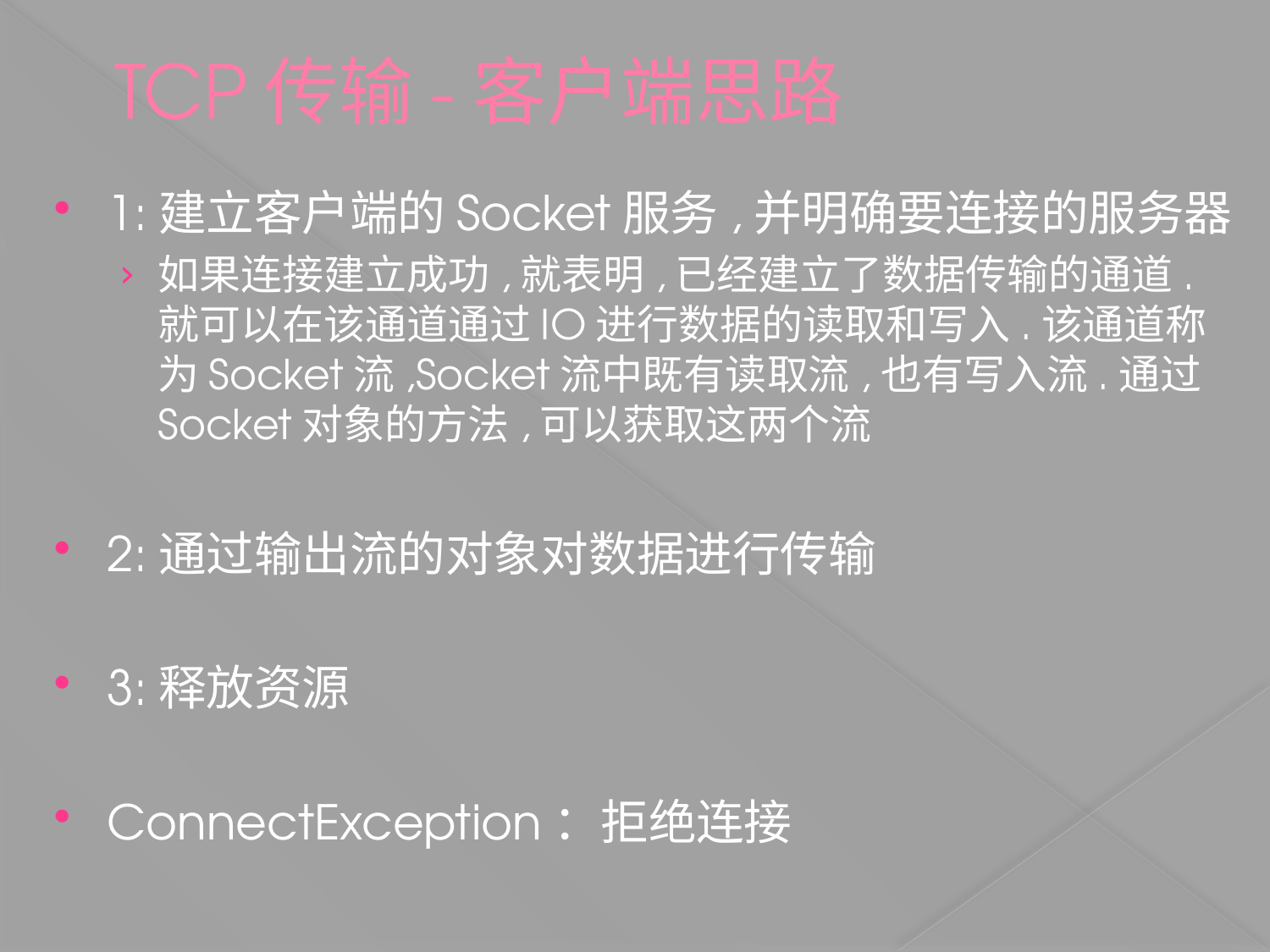

# TCP传输-客户端思路
1:建立客户端的Socket服务,并明确要连接的服务器
如果连接建立成功,就表明,已经建立了数据传输的通道.就可以在该通道通过IO进行数据的读取和写入.该通道称为Socket流,Socket流中既有读取流,也有写入流.通过Socket对象的方法,可以获取这两个流

2:通过输出流的对象对数据进行传输

3:释放资源

ConnectException：拒绝连接